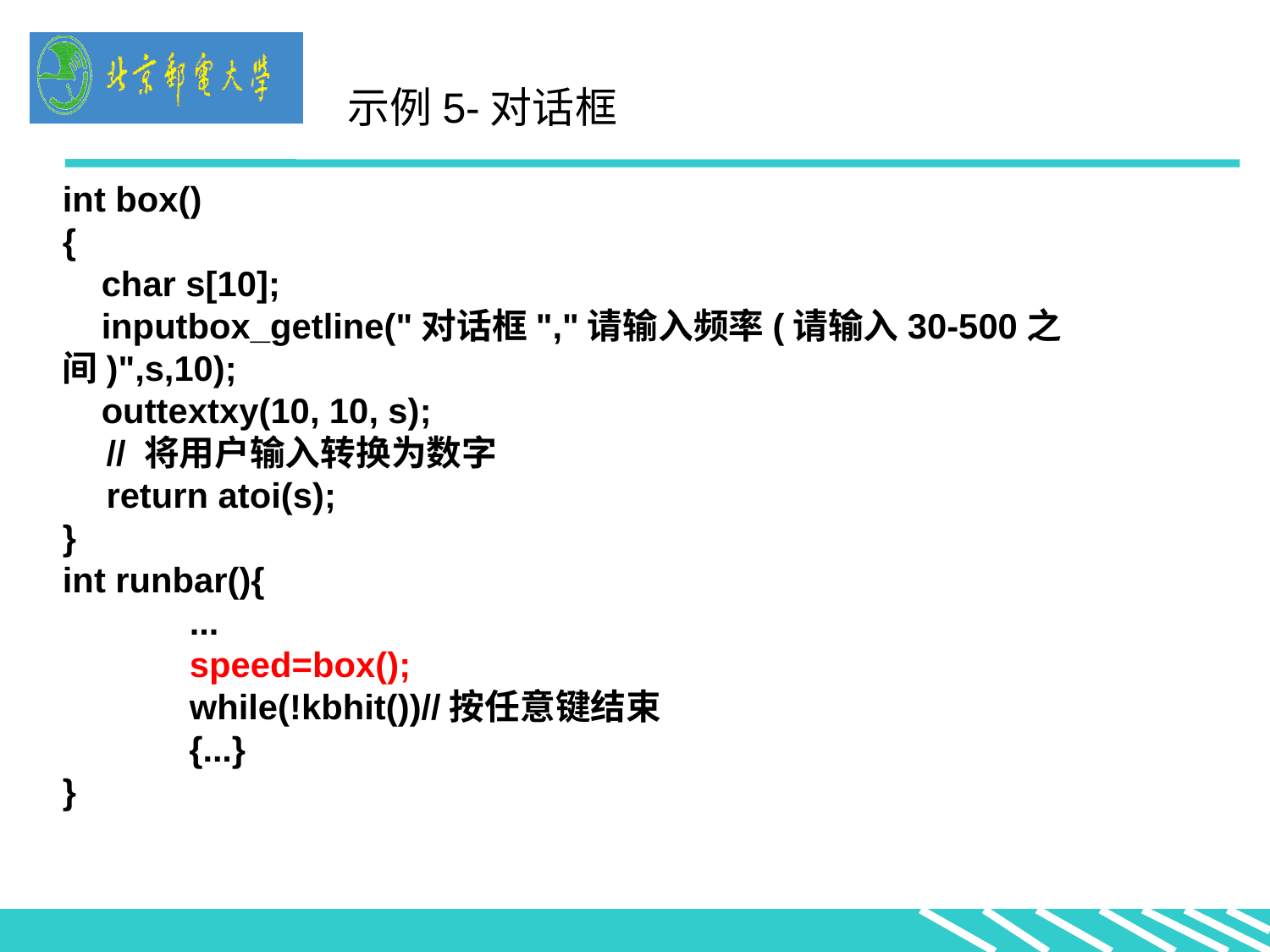

示例5-对话框
int box()
{
    char s[10];
    inputbox_getline("对话框","请输入频率(请输入30-500之间)",s,10);
    outtextxy(10, 10, s);
　// 将用户输入转换为数字
　return atoi(s);
}
int runbar(){
	...
	speed=box();
	while(!kbhit())//按任意键结束
             {...}
}